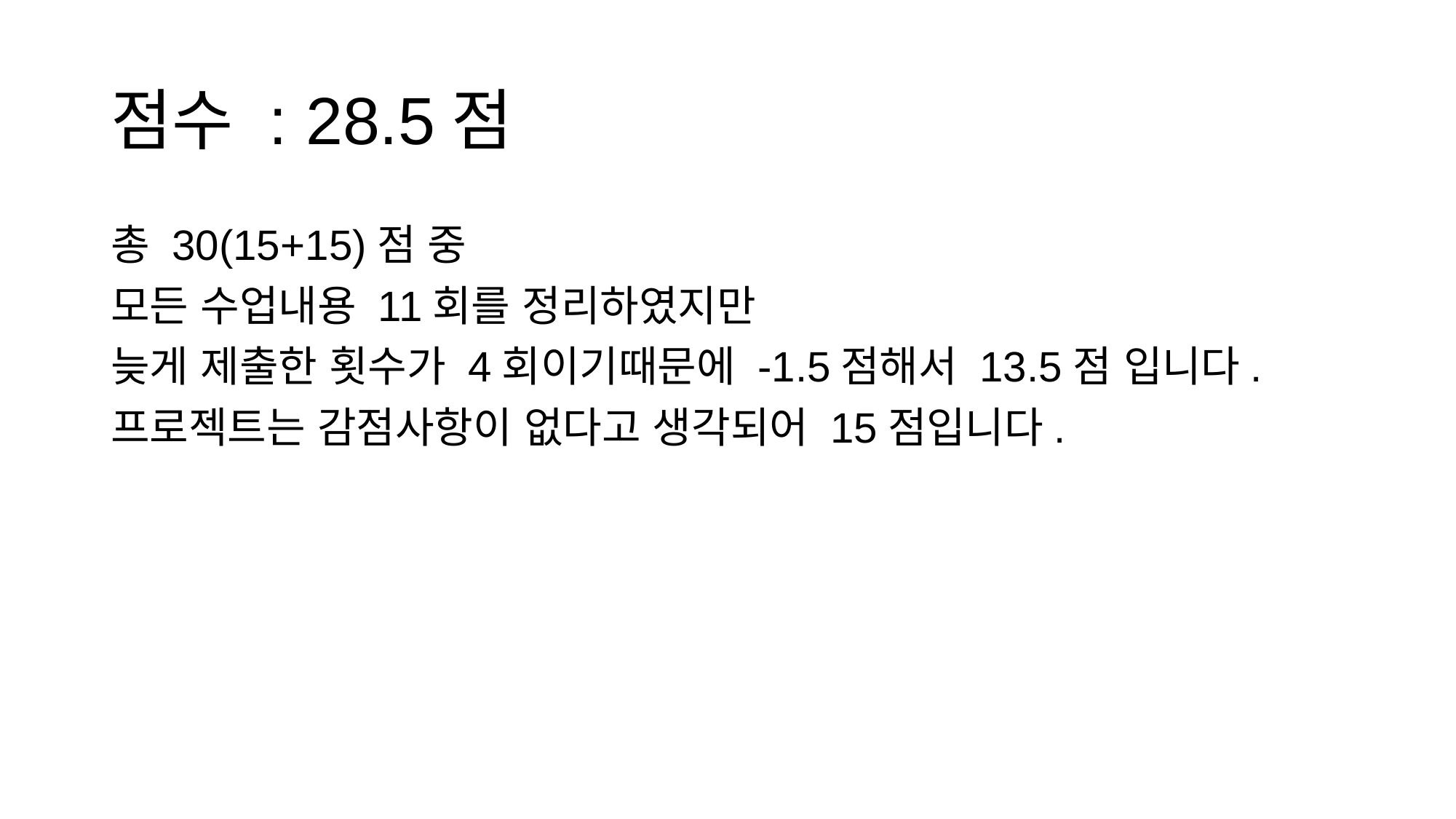

# 점수 : 28.5점
총 30(15+15)점 중
모든 수업내용 11회를 정리하였지만
늦게 제출한 횟수가 4회이기때문에 -1.5점해서 13.5점 입니다.
프로젝트는 감점사항이 없다고 생각되어 15점입니다.